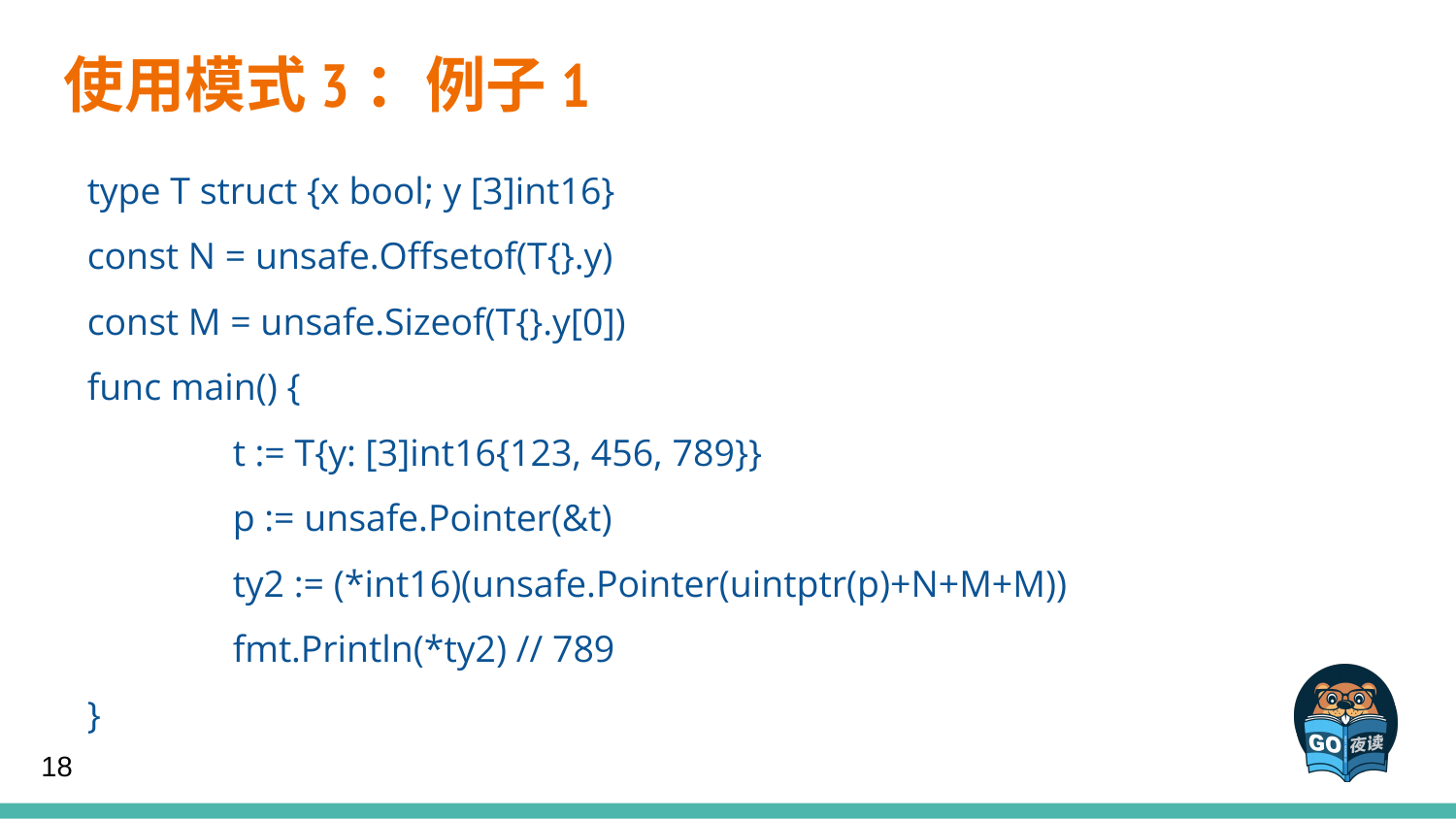

使用模式3：例子1
type T struct {x bool; y [3]int16}
const N = unsafe.Offsetof(T{}.y)
const M = unsafe.Sizeof(T{}.y[0])
func main() {
	t := T{y: [3]int16{123, 456, 789}}
	p := unsafe.Pointer(&t)
	ty2 := (*int16)(unsafe.Pointer(uintptr(p)+N+M+M))
	fmt.Println(*ty2) // 789
}
18